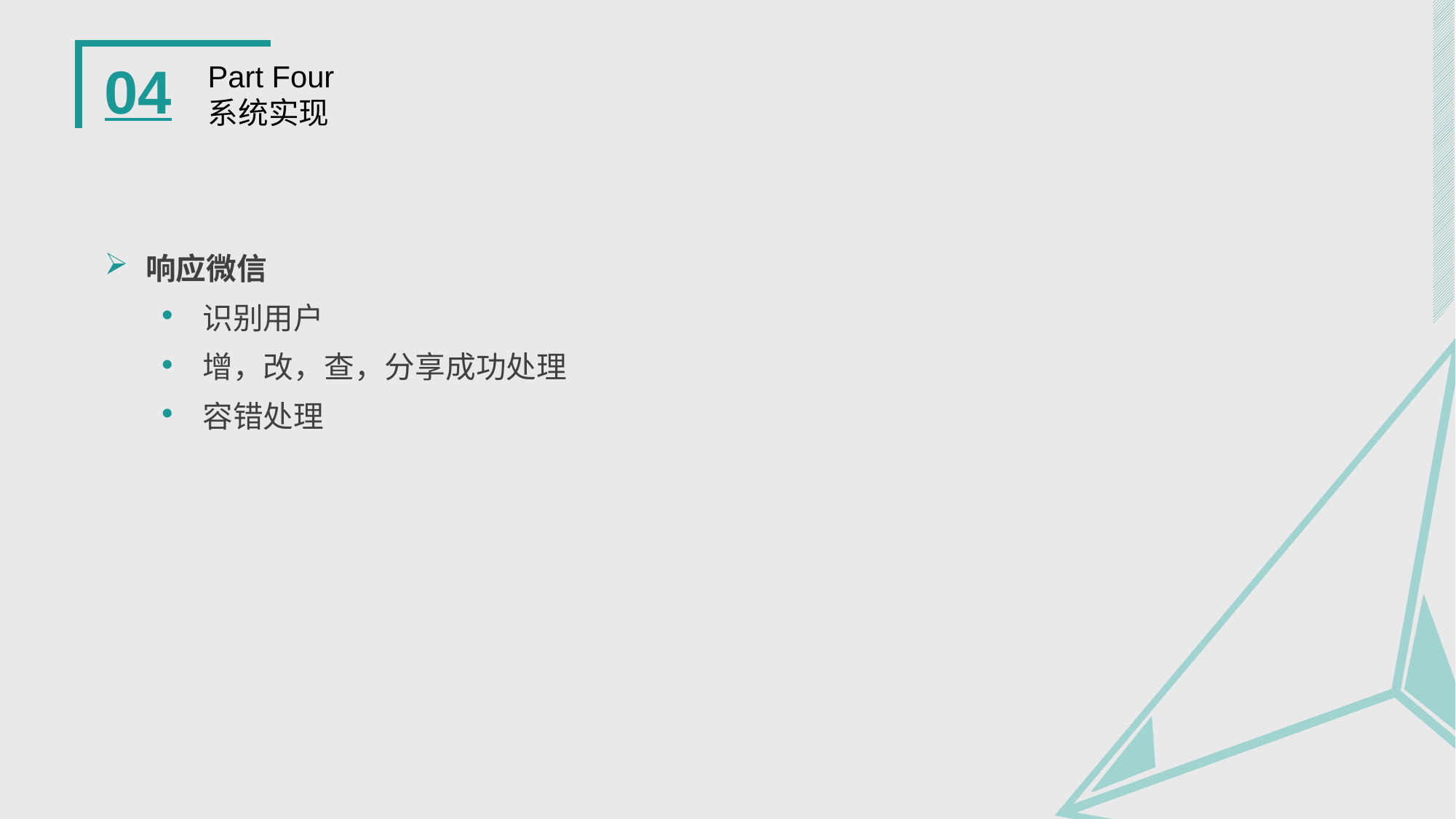

04
Part Four
系统实现
响应微信
识别用户
增，改，查，分享成功处理
容错处理